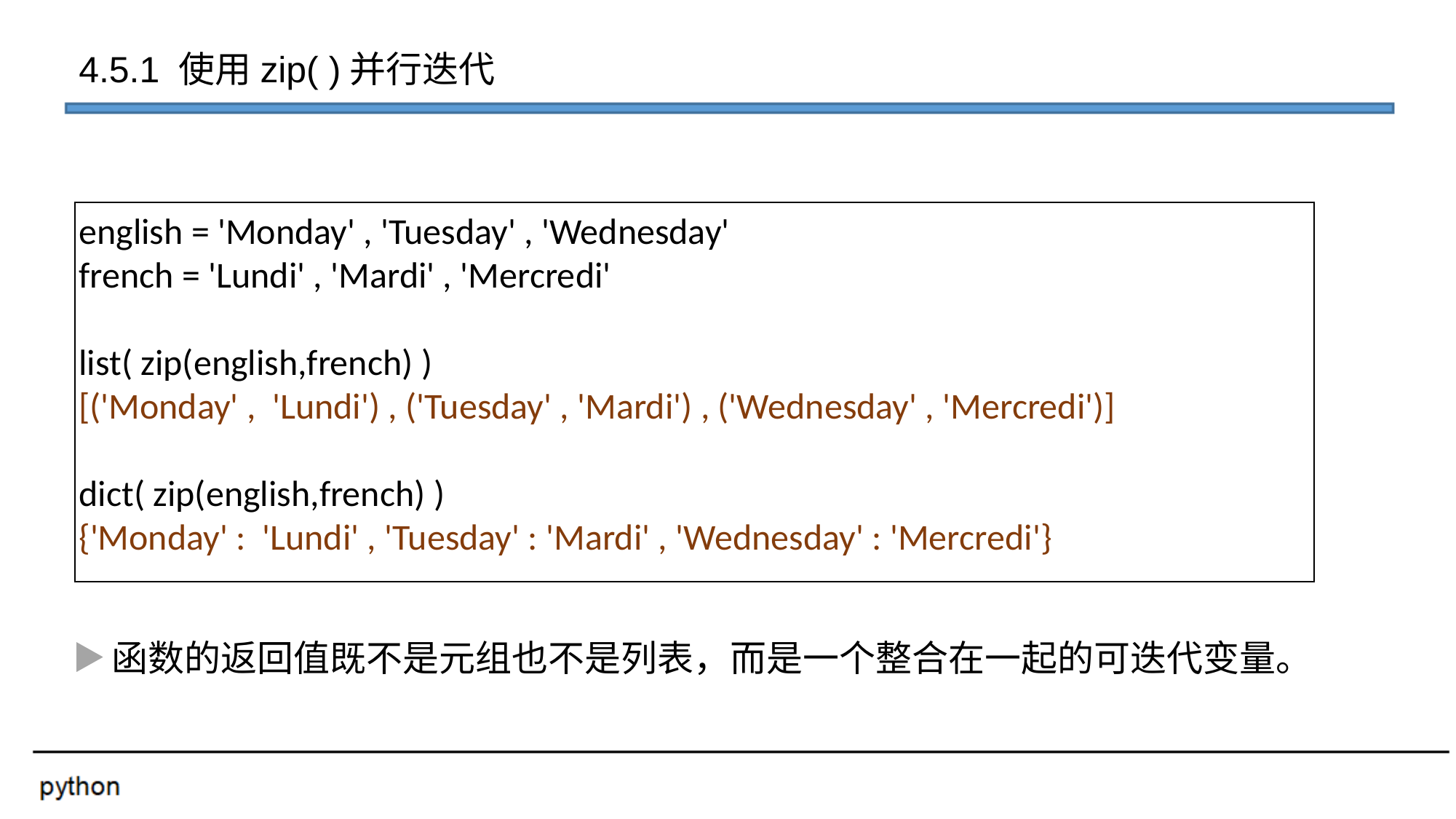

4.5.1 使用zip( )并行迭代
english = 'Monday' , 'Tuesday' , 'Wednesday'
french = 'Lundi' , 'Mardi' , 'Mercredi'

list( zip(english,french) )
[('Monday' ,  'Lundi') , ('Tuesday' , 'Mardi') , ('Wednesday' , 'Mercredi')]

dict( zip(english,french) )
{'Monday' :  'Lundi' , 'Tuesday' : 'Mardi' , 'Wednesday' : 'Mercredi'}

函数的返回值既不是元组也不是列表，而是一个整合在一起的可迭代变量。

23